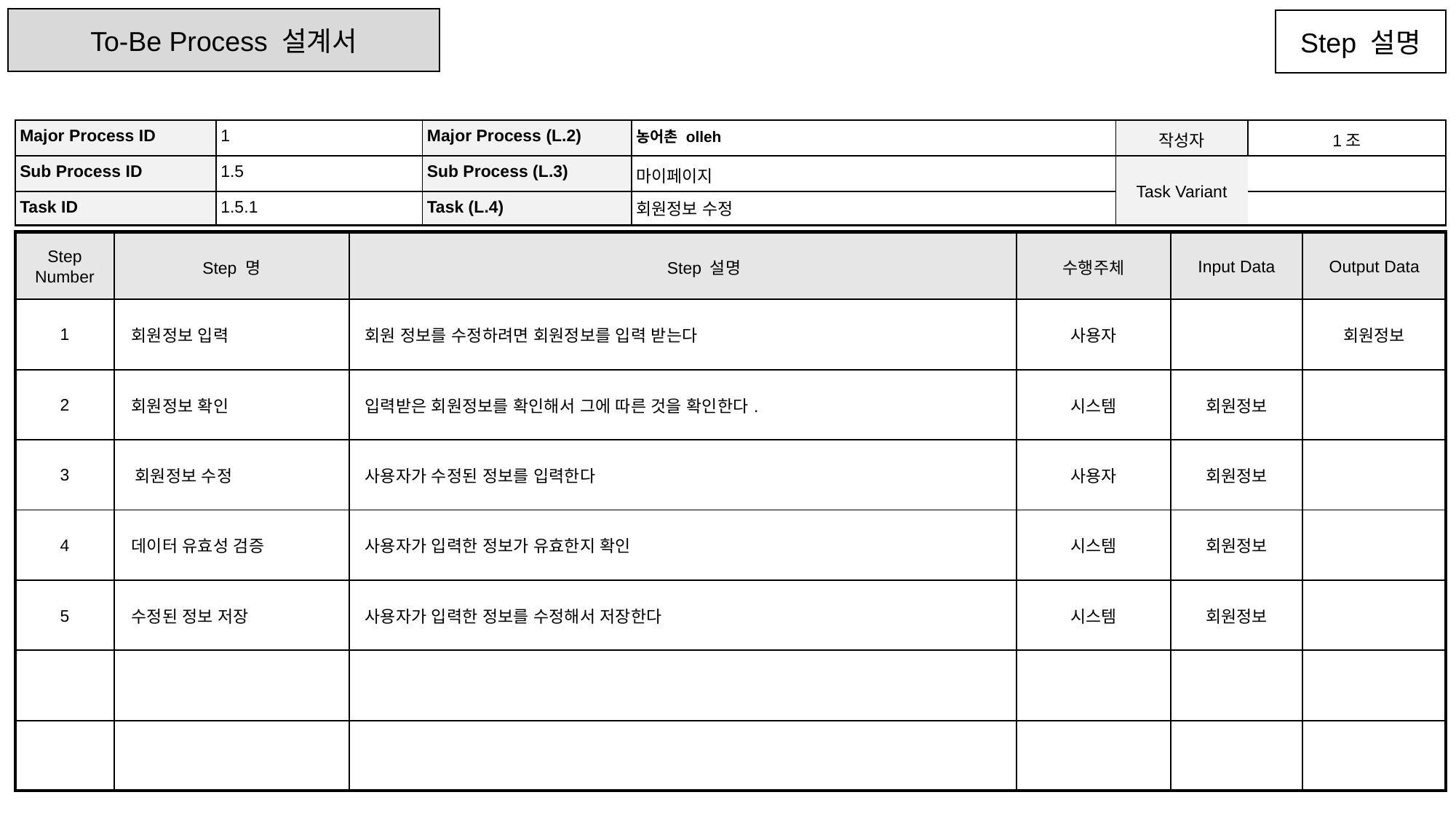

To-Be Process 설계서
Step 설명
| Major Process ID | 1 | Major Process (L.2) | 농어촌 olleh | 작성자 | 1조 |
| --- | --- | --- | --- | --- | --- |
| Sub Process ID | 1.5 | Sub Process (L.3) | 마이페이지 | Task Variant |  |
| Task ID | 1.5.1 | Task (L.4) | 회원정보 수정 |  |  |
| Step Number | Step 명 | Step 설명 | 수행주체 | Input Data | Output Data |
| --- | --- | --- | --- | --- | --- |
| 1 | 회원정보 입력 | 회원 정보를 수정하려면 회원정보를 입력 받는다 | 사용자 |  | 회원정보 |
| 2 | 회원정보 확인 | 입력받은 회원정보를 확인해서 그에 따른 것을 확인한다. | 시스템 | 회원정보 |  |
| 3 | 회원정보 수정 | 사용자가 수정된 정보를 입력한다 | 사용자 | 회원정보 |  |
| 4 | 데이터 유효성 검증 | 사용자가 입력한 정보가 유효한지 확인 | 시스템 | 회원정보 |  |
| 5 | 수정된 정보 저장 | 사용자가 입력한 정보를 수정해서 저장한다 | 시스템 | 회원정보 |  |
|  |  |  |  |  |  |
|  |  |  |  |  |  |